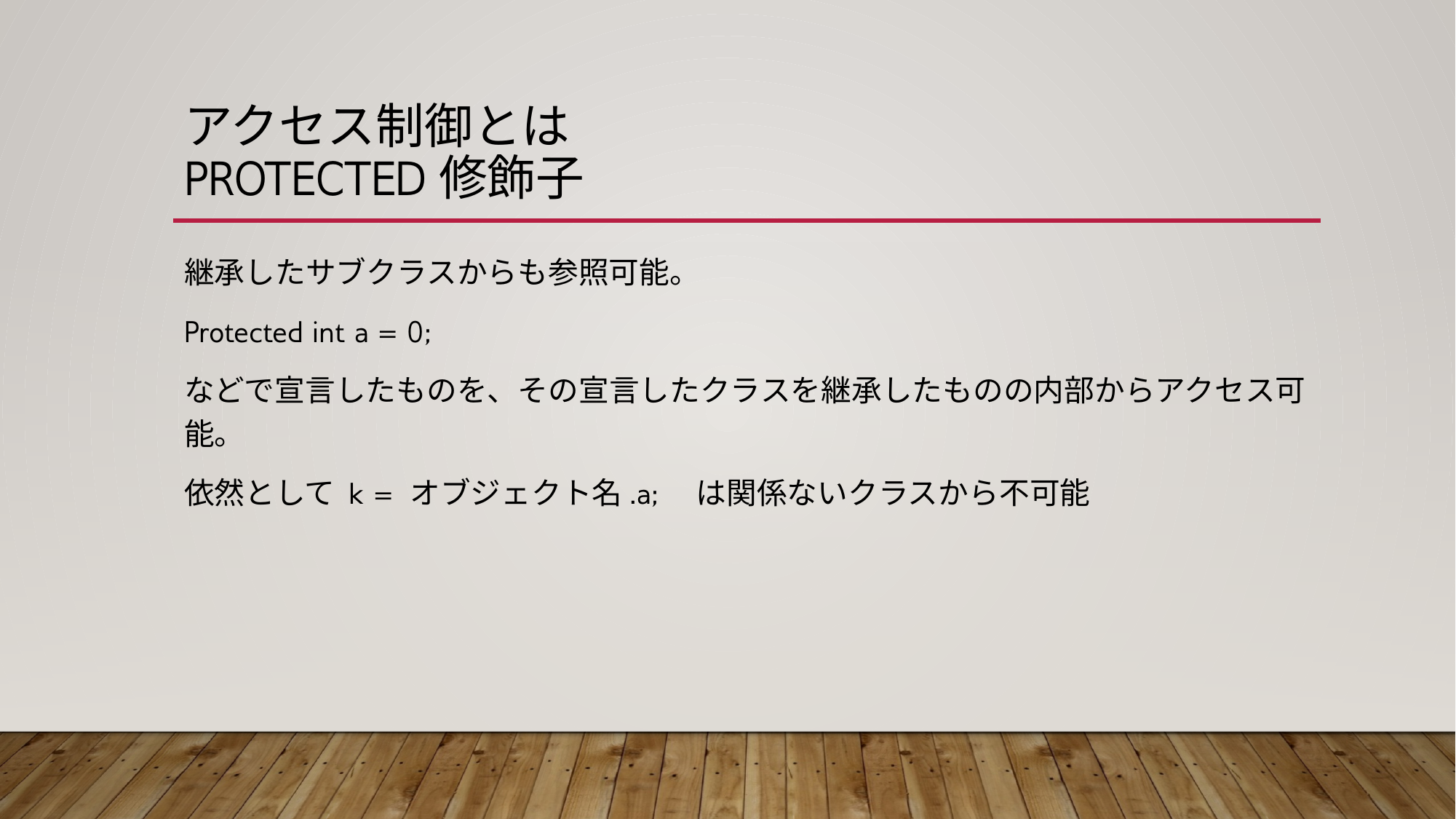

# アクセス制御とは Protected修飾子
継承したサブクラスからも参照可能。
Protected int a = 0;
などで宣言したものを、その宣言したクラスを継承したものの内部からアクセス可能。
依然として k = オブジェクト名.a;　は関係ないクラスから不可能